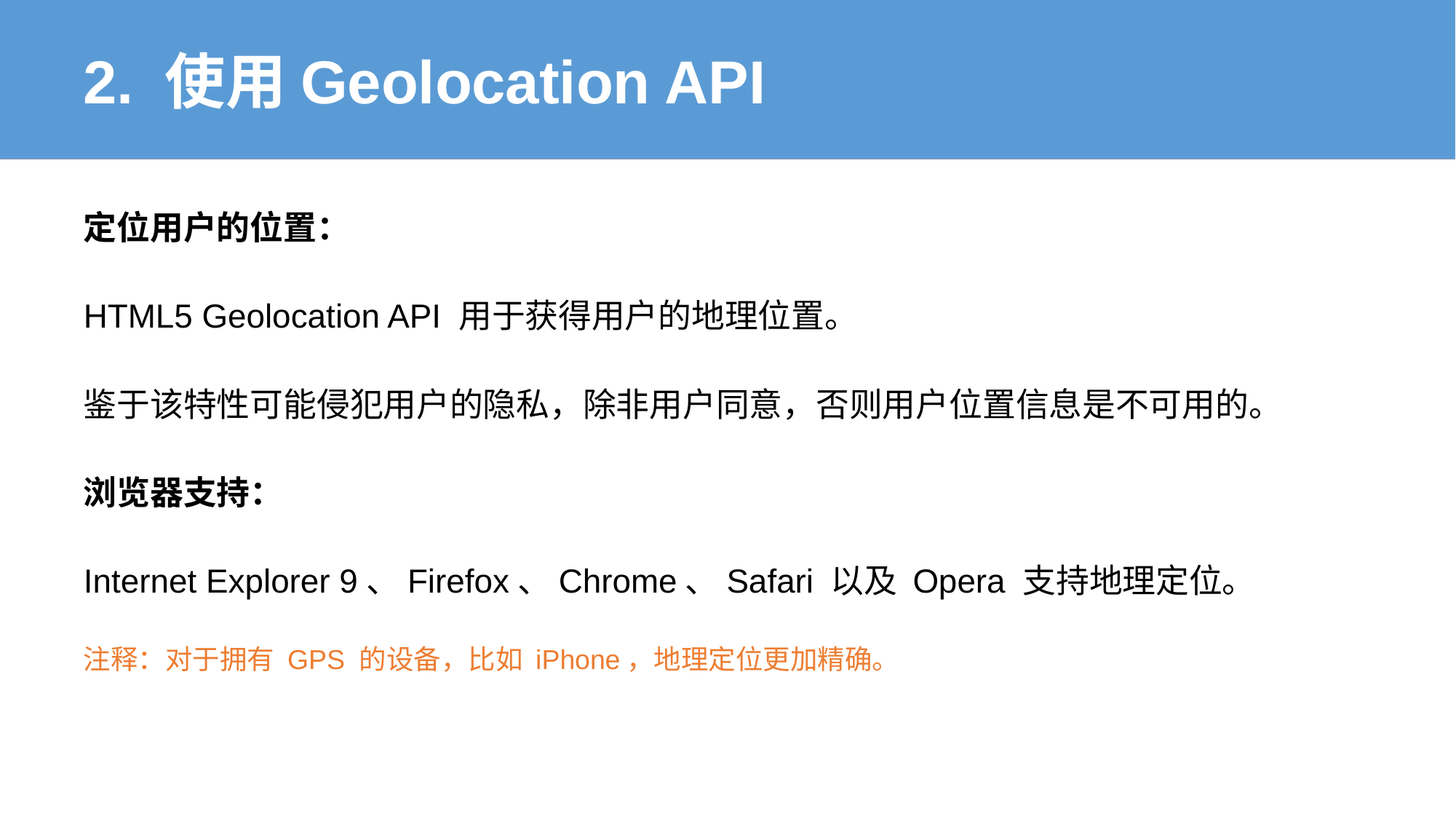

# 2. 使用Geolocation API
定位用户的位置：
HTML5 Geolocation API 用于获得用户的地理位置。
鉴于该特性可能侵犯用户的隐私，除非用户同意，否则用户位置信息是不可用的。
浏览器支持：
Internet Explorer 9、Firefox、Chrome、Safari 以及 Opera 支持地理定位。
注释：对于拥有 GPS 的设备，比如 iPhone，地理定位更加精确。